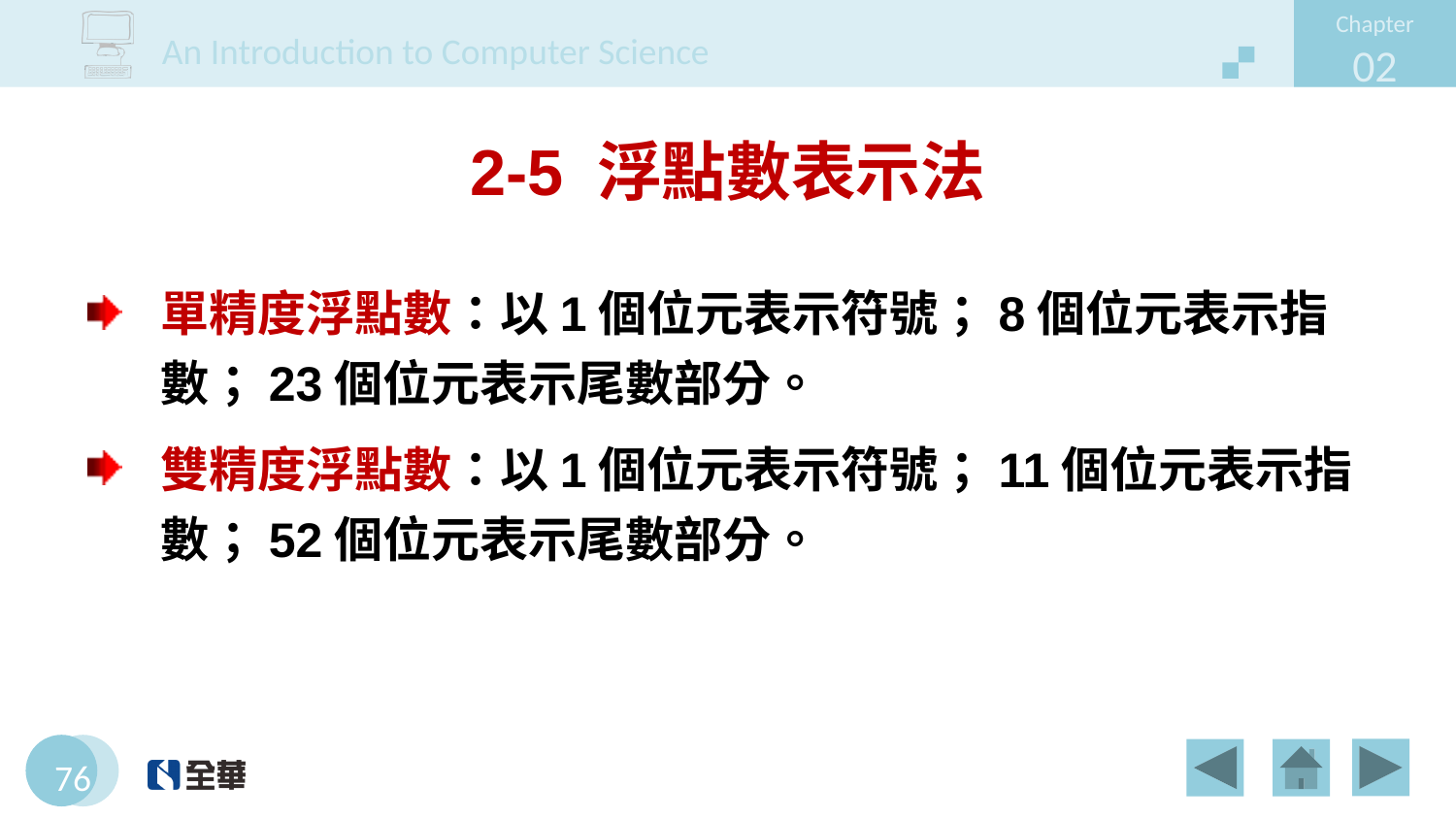

# 2-5 浮點數表示法
單精度浮點數：以1個位元表示符號；8個位元表示指數；23個位元表示尾數部分。
雙精度浮點數：以1個位元表示符號；11個位元表示指數；52個位元表示尾數部分。